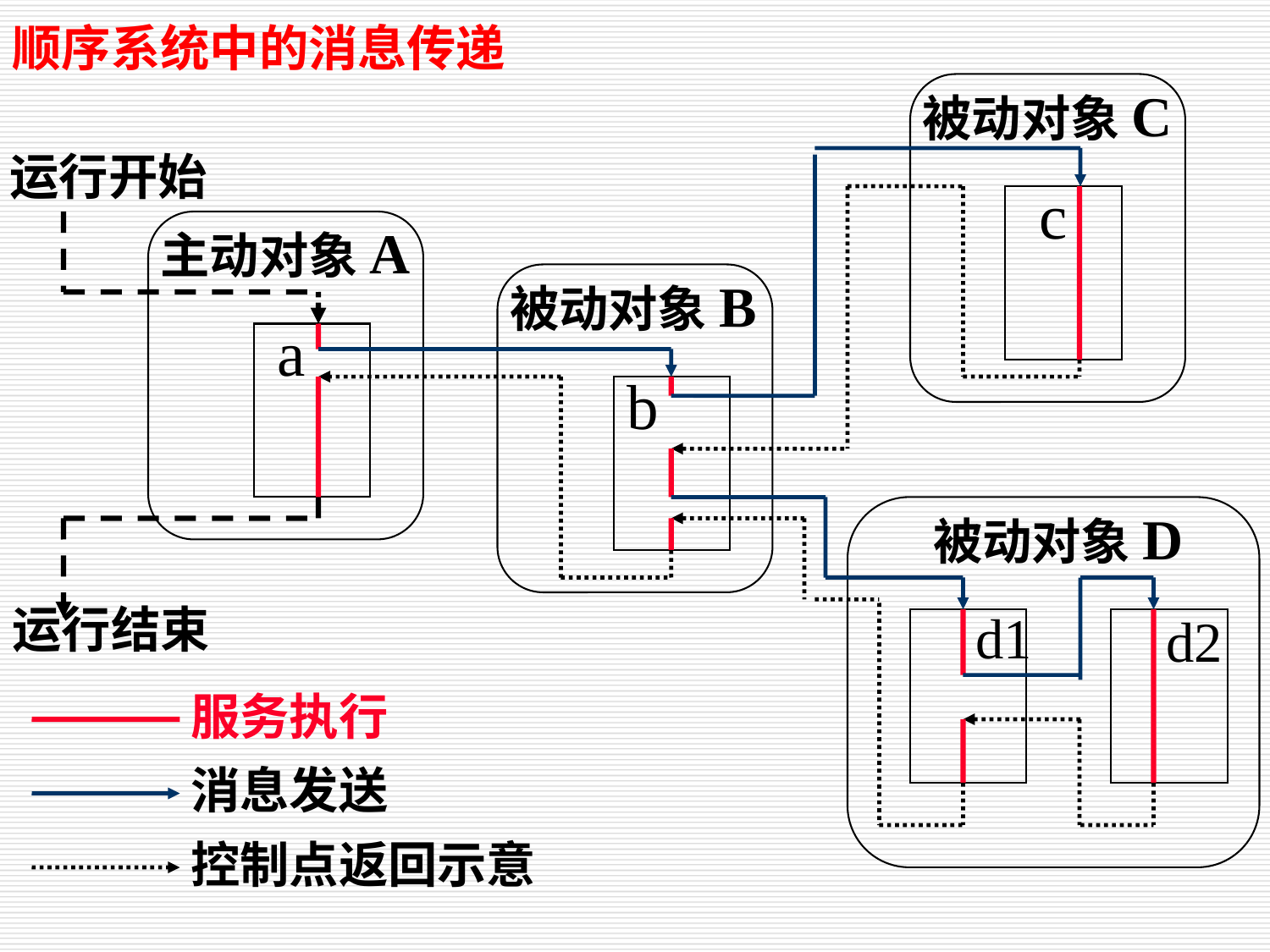

顺序系统中的消息传递

被动对象C
运行开始

c

主动对象A

被动对象B

a

b

被动对象D

运行结束
d1

d2

服务执行

消息发送

控制点返回示意